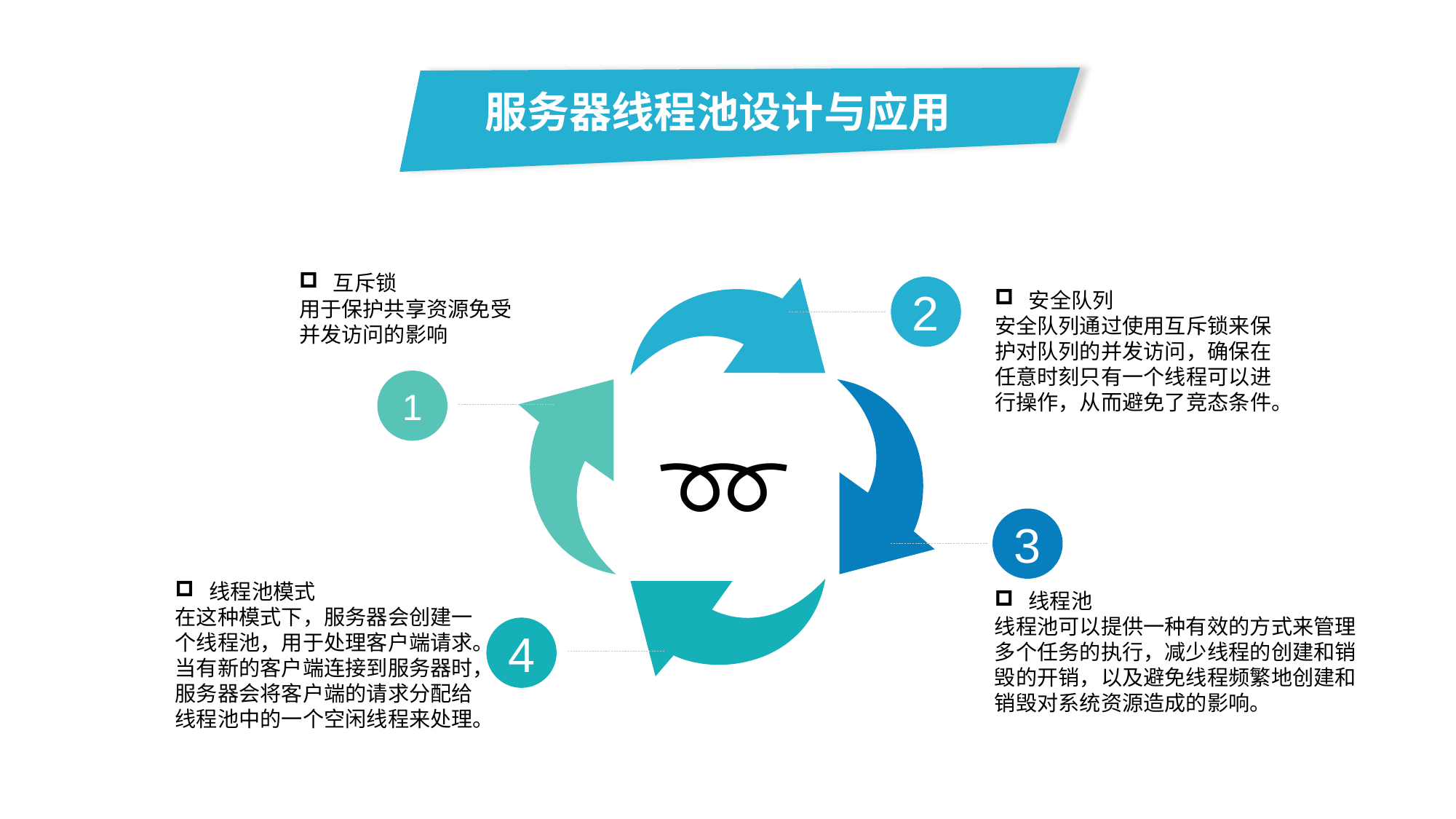

服务器线程池设计与应用
互斥锁
用于保护共享资源免受并发访问的影响
1
2
安全队列
安全队列通过使用互斥锁来保护对队列的并发访问，确保在任意时刻只有一个线程可以进行操作，从而避免了竞态条件。

➿

3
线程池
线程池可以提供一种有效的方式来管理多个任务的执行，减少线程的创建和销毁的开销，以及避免线程频繁地创建和销毁对系统资源造成的影响。
线程池模式
在这种模式下，服务器会创建一个线程池，用于处理客户端请求。当有新的客户端连接到服务器时，服务器会将客户端的请求分配给线程池中的一个空闲线程来处理。
4